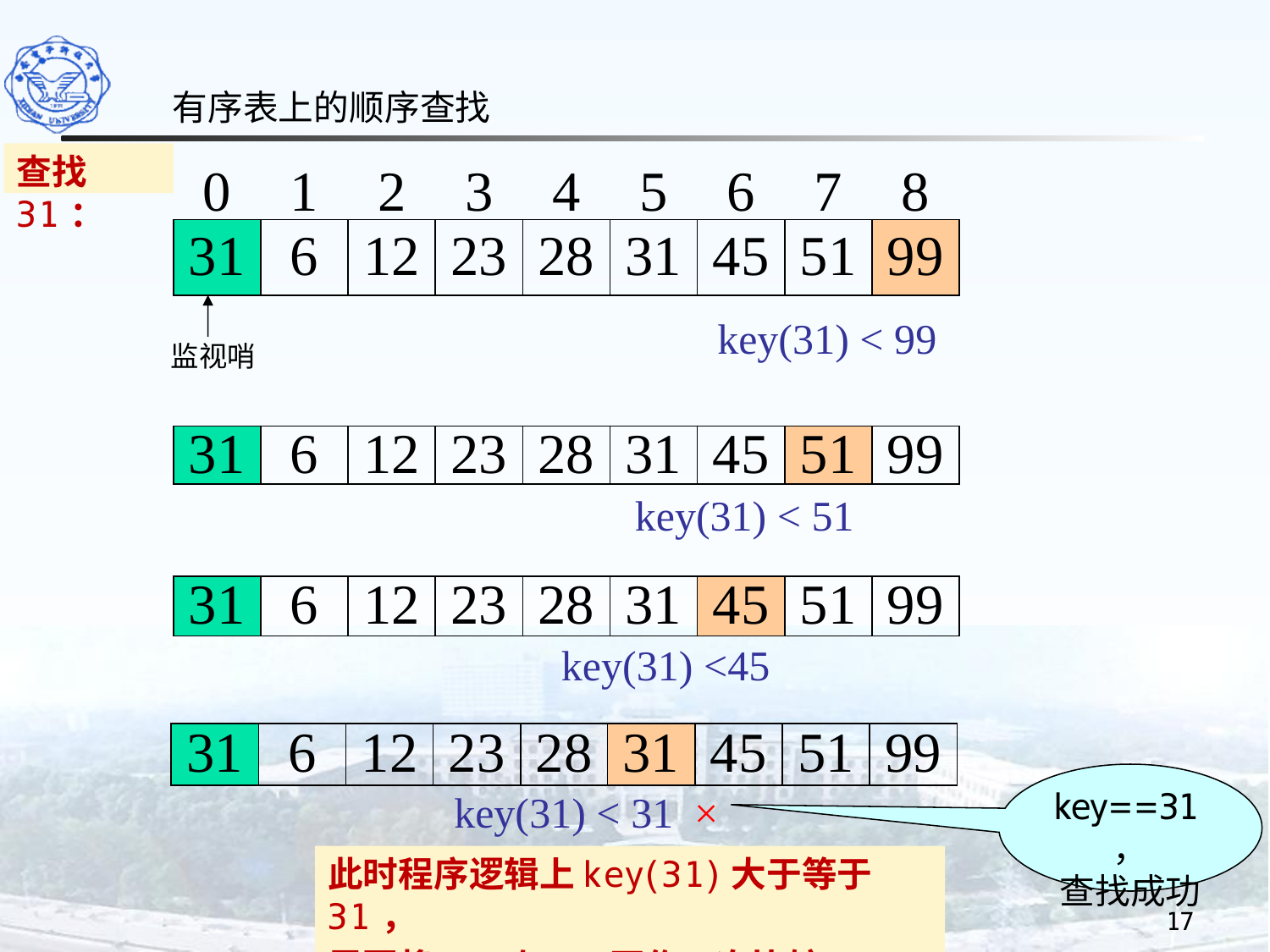

有序表上的顺序查找
查找31：
0
1
2
3
4
5
6
7
8
31
6
12
23
28
31
45
51
99

key(31) < 99
监视哨
31
6
12
23
28
31
45
51
99
key(31) < 51
31
6
12
23
28
31
45
51
99
key(31) <45
31
6
12
23
28
31
45
51
99
key==31，
查找成功
key(31) < 31  ×
此时程序逻辑上key(31)大于等于31，
需要将key与31再作一次比较
17